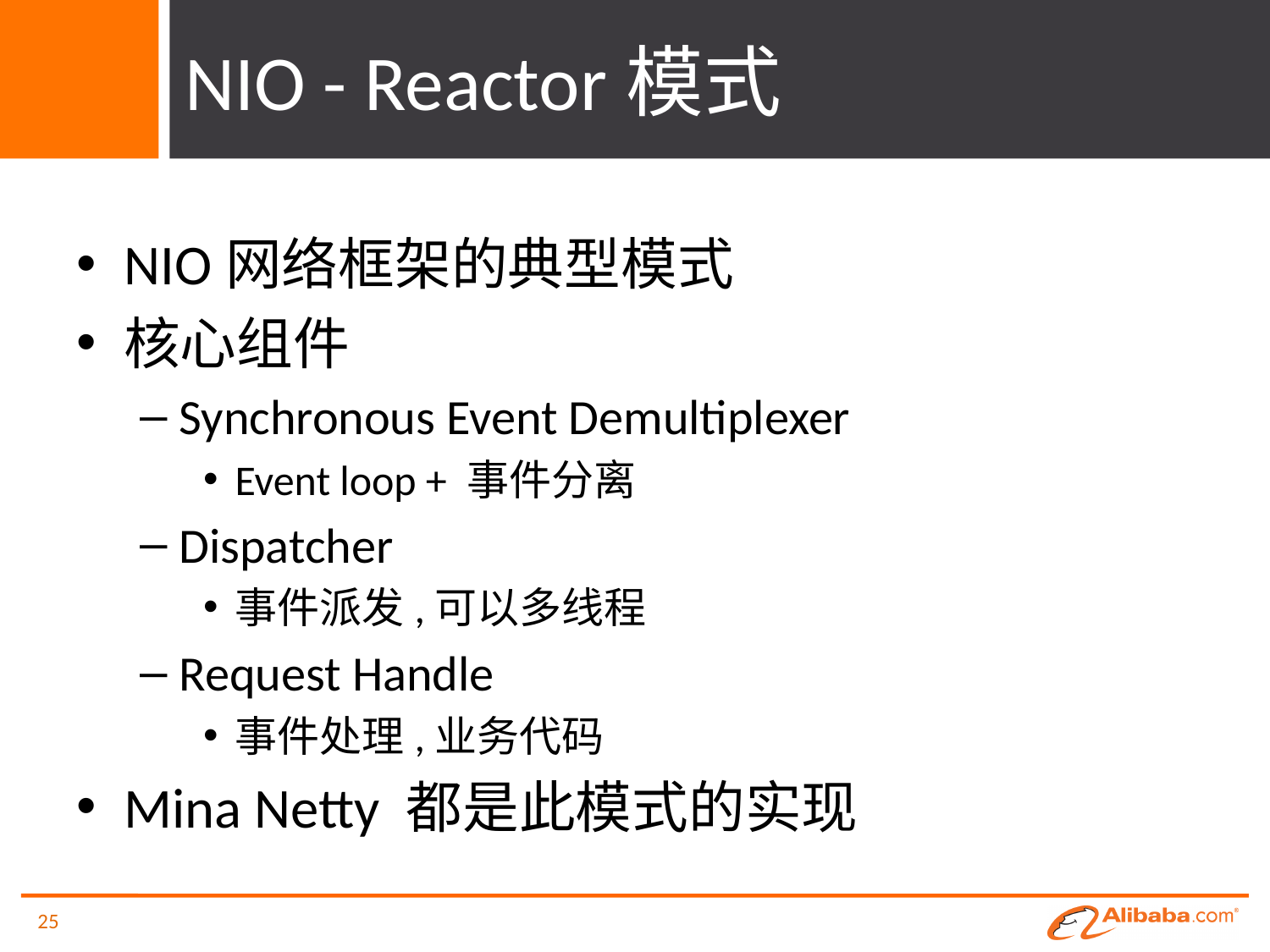

# NIO - Reactor模式
NIO网络框架的典型模式
核心组件
Synchronous Event Demultiplexer
Event loop + 事件分离
Dispatcher
事件派发,可以多线程
Request Handle
事件处理,业务代码
Mina Netty 都是此模式的实现

25